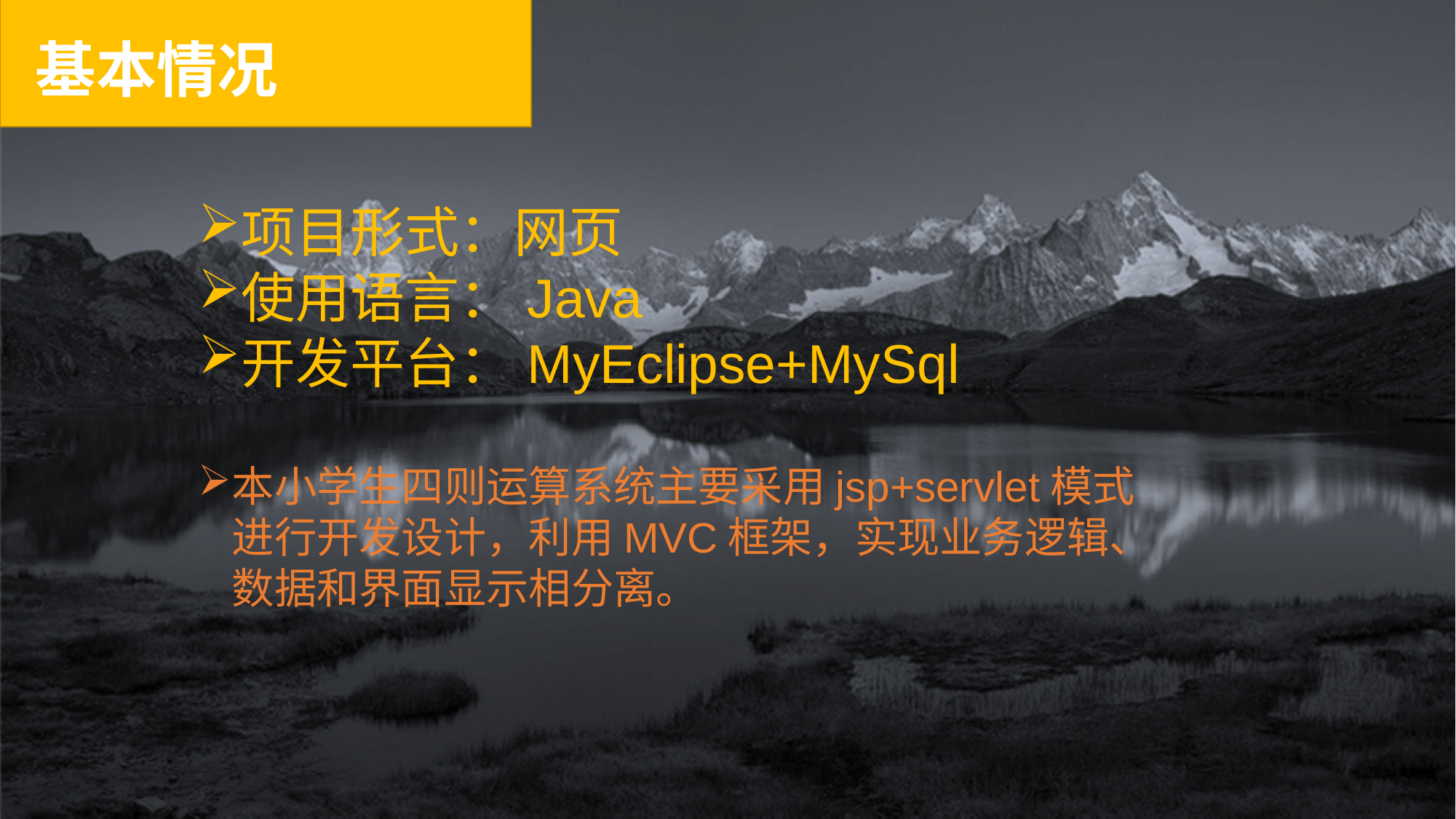

基本情况
项目形式：网页
使用语言：Java
开发平台：MyEclipse+MySql

本小学生四则运算系统主要采用jsp+servlet模式进行开发设计，利用MVC框架，实现业务逻辑、数据和界面显示相分离。